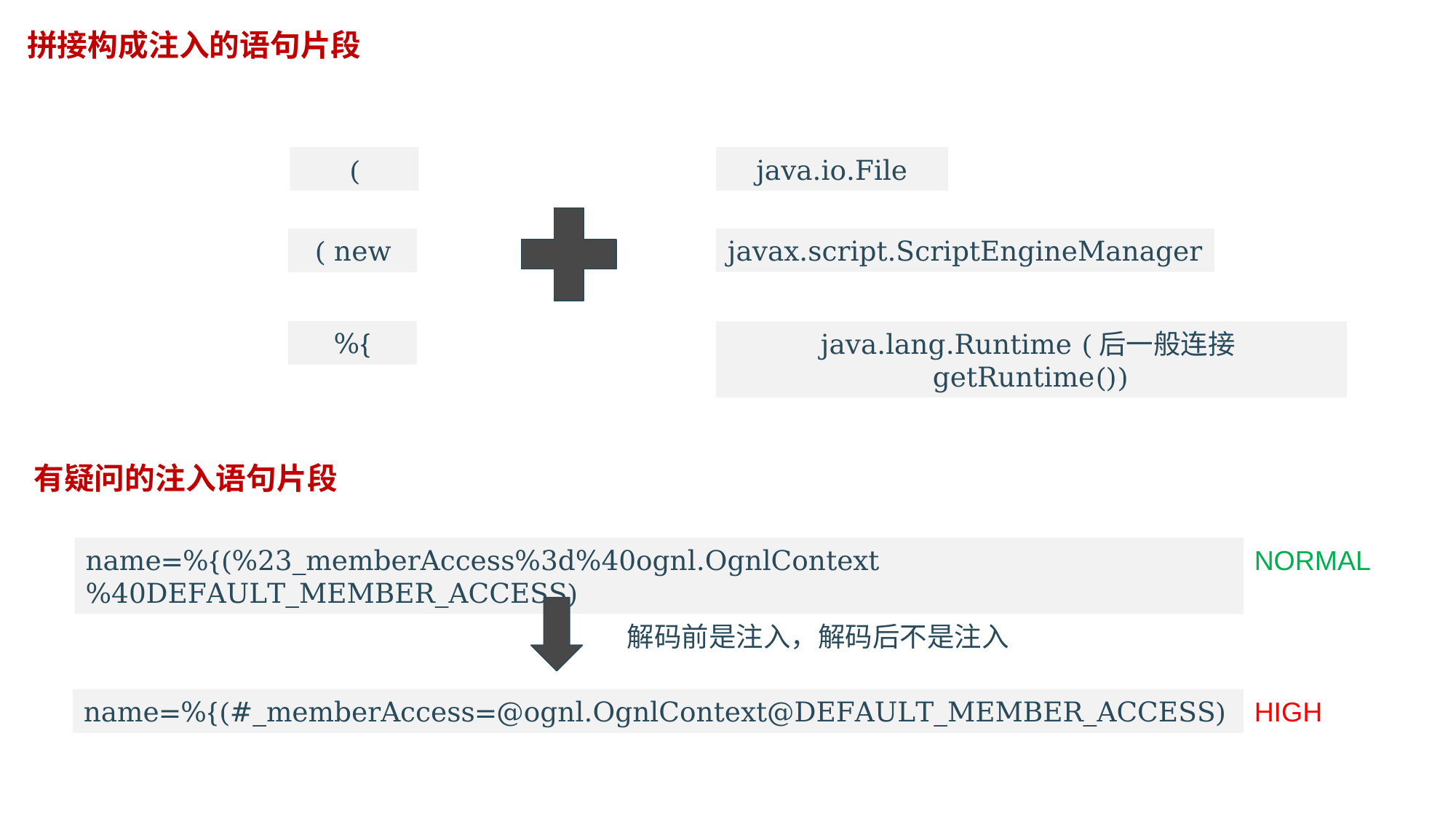

拼接构成注入的语句片段
(
java.io.File

javax.script.ScriptEngineManager
( new
%{
java.lang.Runtime (后一般连接getRuntime())
有疑问的注入语句片段
name=%{(%23_memberAccess%3d%40ognl.OgnlContext%40DEFAULT_MEMBER_ACCESS)
NORMAL

解码前是注入，解码后不是注入
name=%{(#_memberAccess=@ognl.OgnlContext@DEFAULT_MEMBER_ACCESS)
HIGH